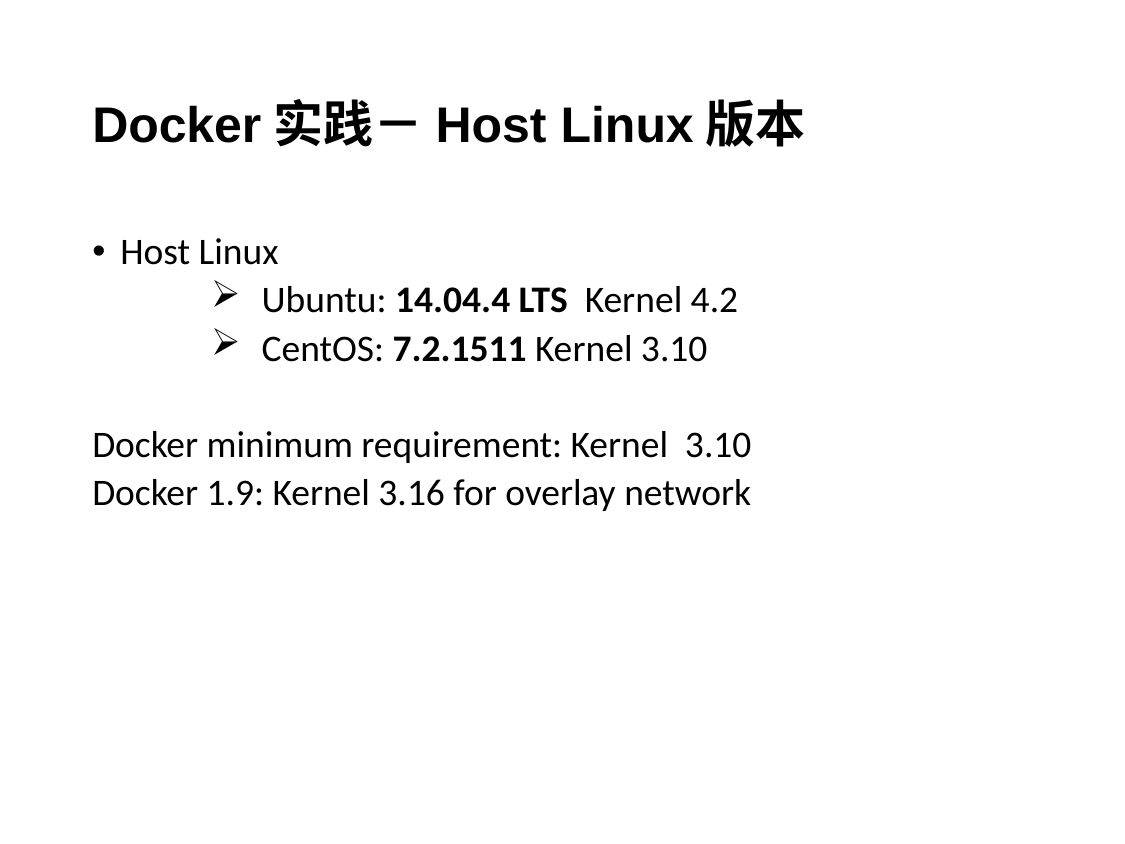

# Docker实践－Host Linux版本
Host Linux
 Ubuntu: 14.04.4 LTS  Kernel 4.2
 CentOS: 7.2.1511 Kernel 3.10

Docker minimum requirement: Kernel  3.10
Docker 1.9: Kernel 3.16 for overlay network